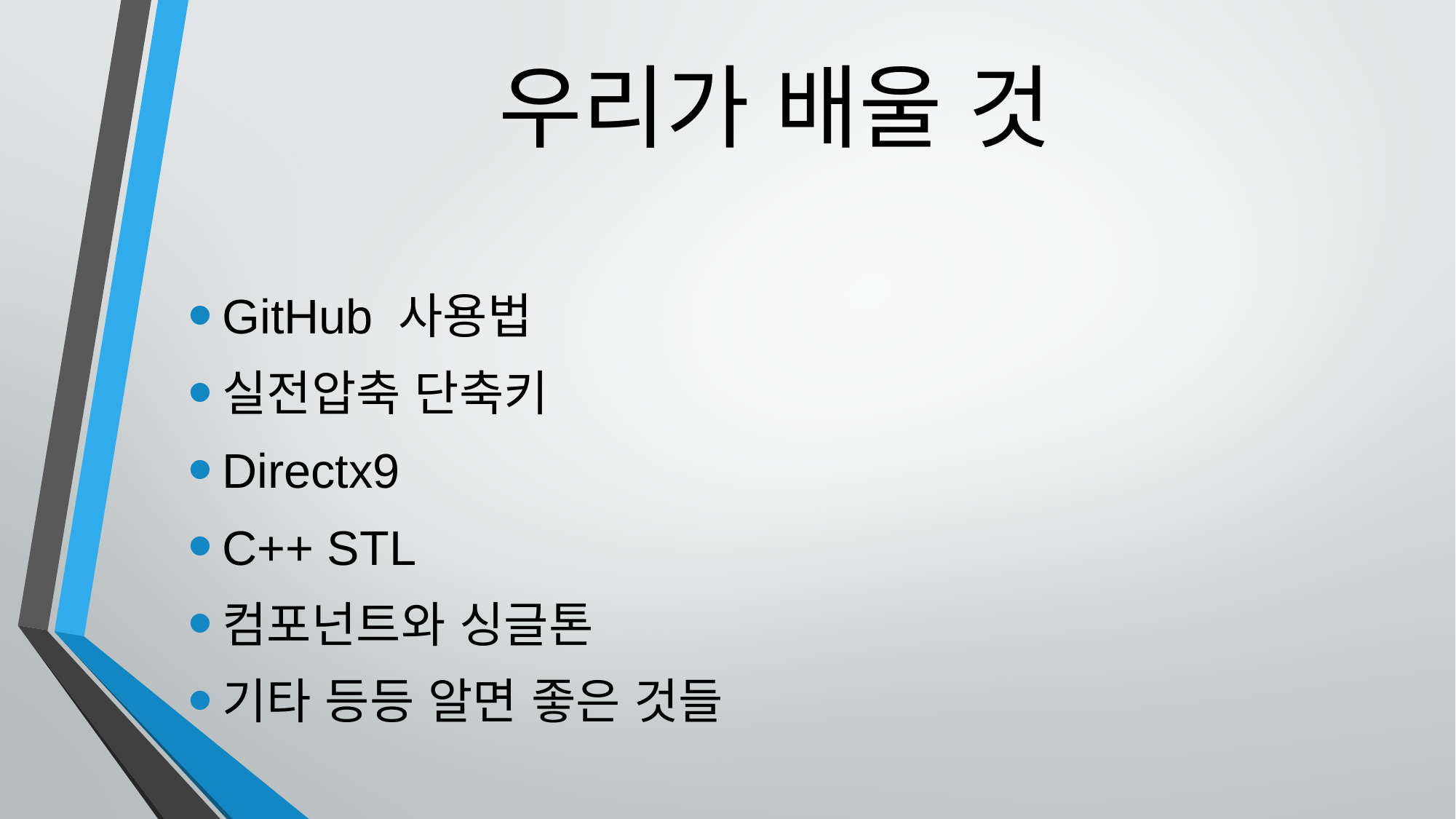

# 우리가 배울 것
GitHub 사용법
실전압축 단축키
Directx9
C++ STL
컴포넌트와 싱글톤
기타 등등 알면 좋은 것들